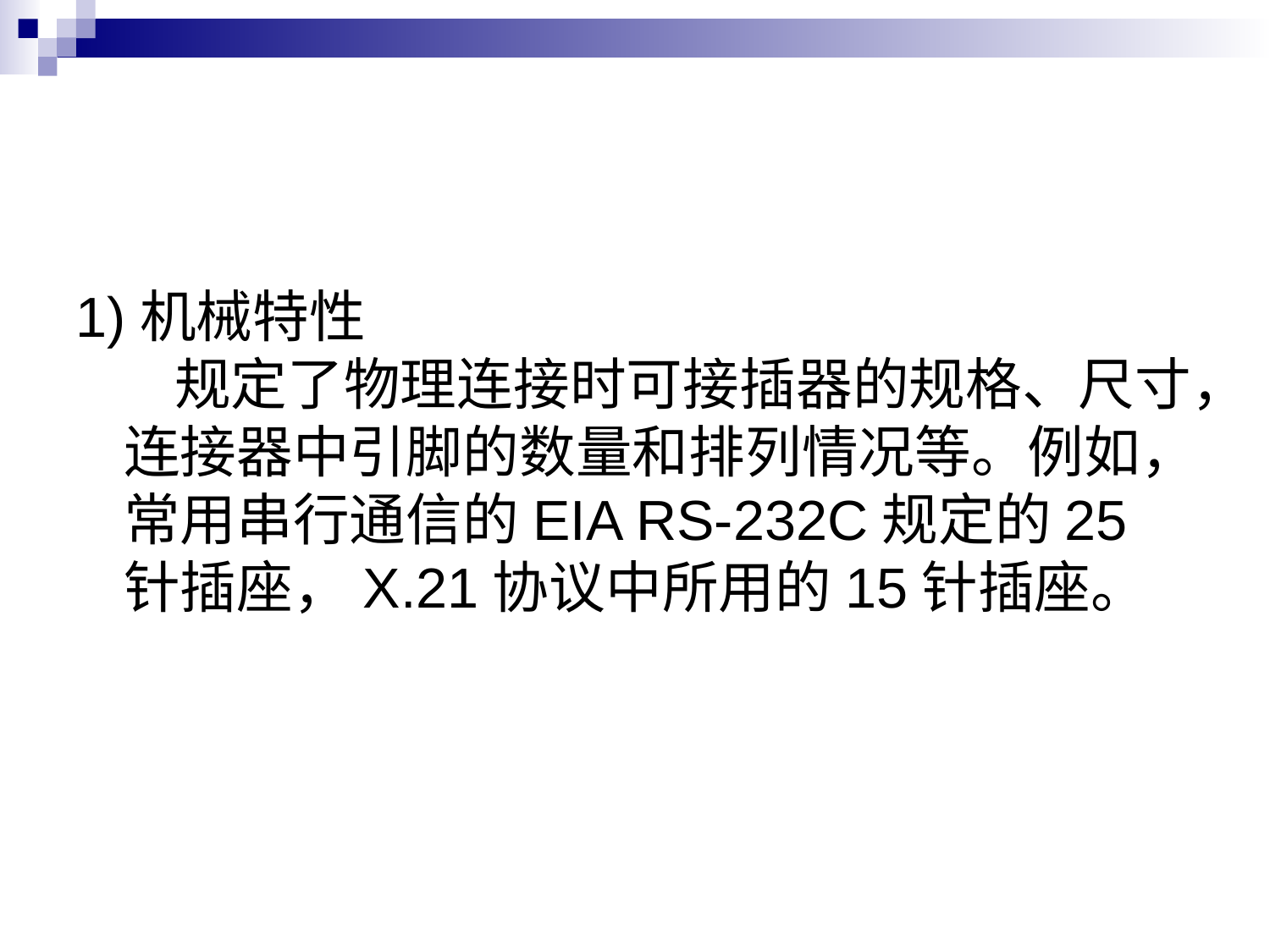

#
1)机械特性
    规定了物理连接时可接插器的规格、尺寸，连接器中引脚的数量和排列情况等。例如，常用串行通信的EIA RS-232C规定的25针插座，X.21协议中所用的15针插座。